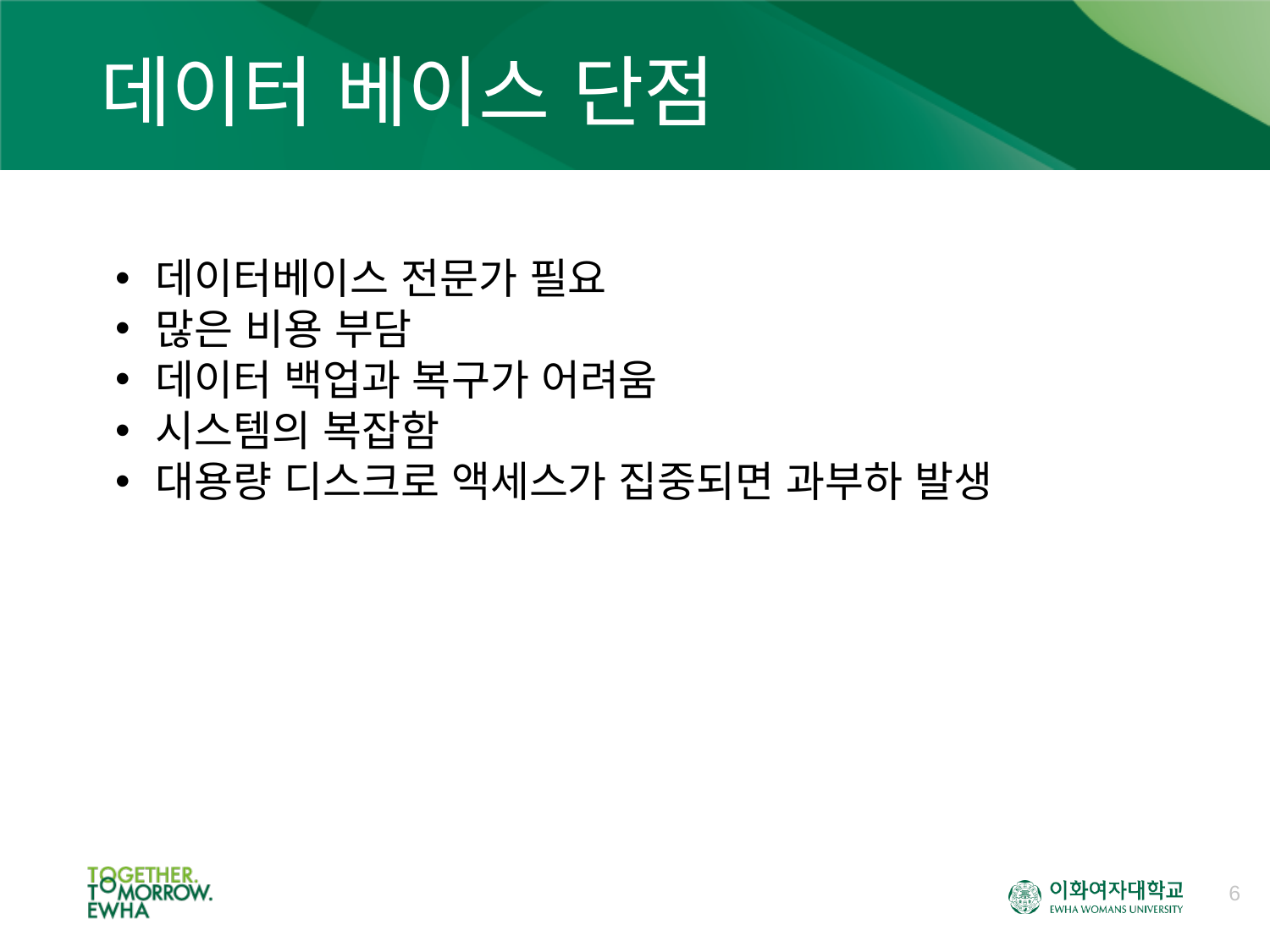

# 데이터 베이스 단점
데이터베이스 전문가 필요
많은 비용 부담
데이터 백업과 복구가 어려움
시스템의 복잡함
대용량 디스크로 액세스가 집중되면 과부하 발생
6